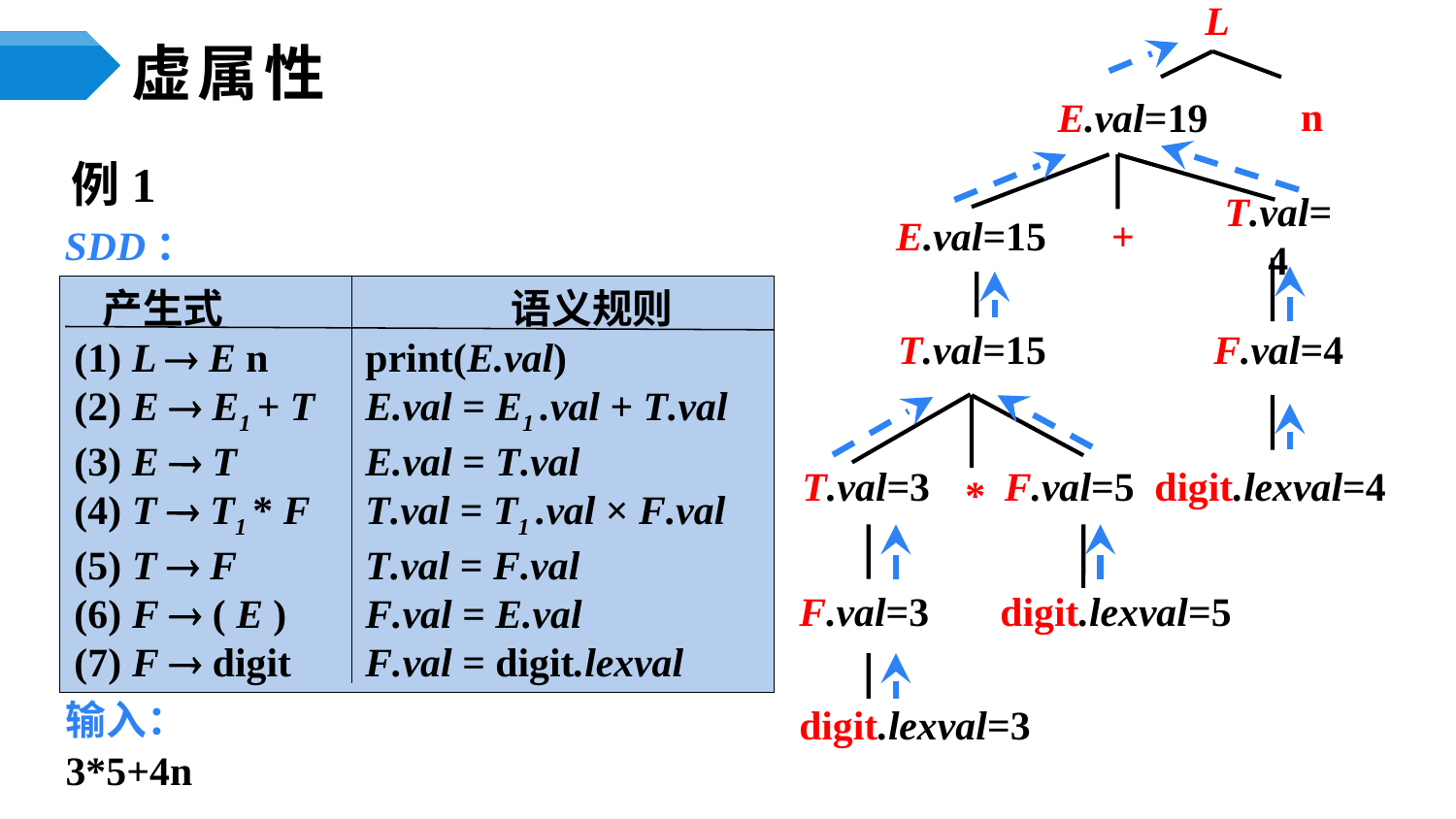

L

n
E.val=19

+
E.val=15
T.val=4

T.val=15
F.val=4

T.val=3
F.val=5
digit.lexval=4
*

F.val=3
digit.lexval=5

digit.lexval=3

虚属性
例1
SDD：
  产生式	  	语义规则
(1) L → E n 	print(E.val)
(2) E → E1 + T	E.val = E1 .val + T.val
(3) E → T          	E.val = T.val
(4) T → T1 * F   	T.val = T1 .val × F.val
(5) T → F          	T.val = F.val
(6) F → ( E )	F.val = E.val
(7) F → digit     	F.val = digit.lexval
输入：
3*5+4n